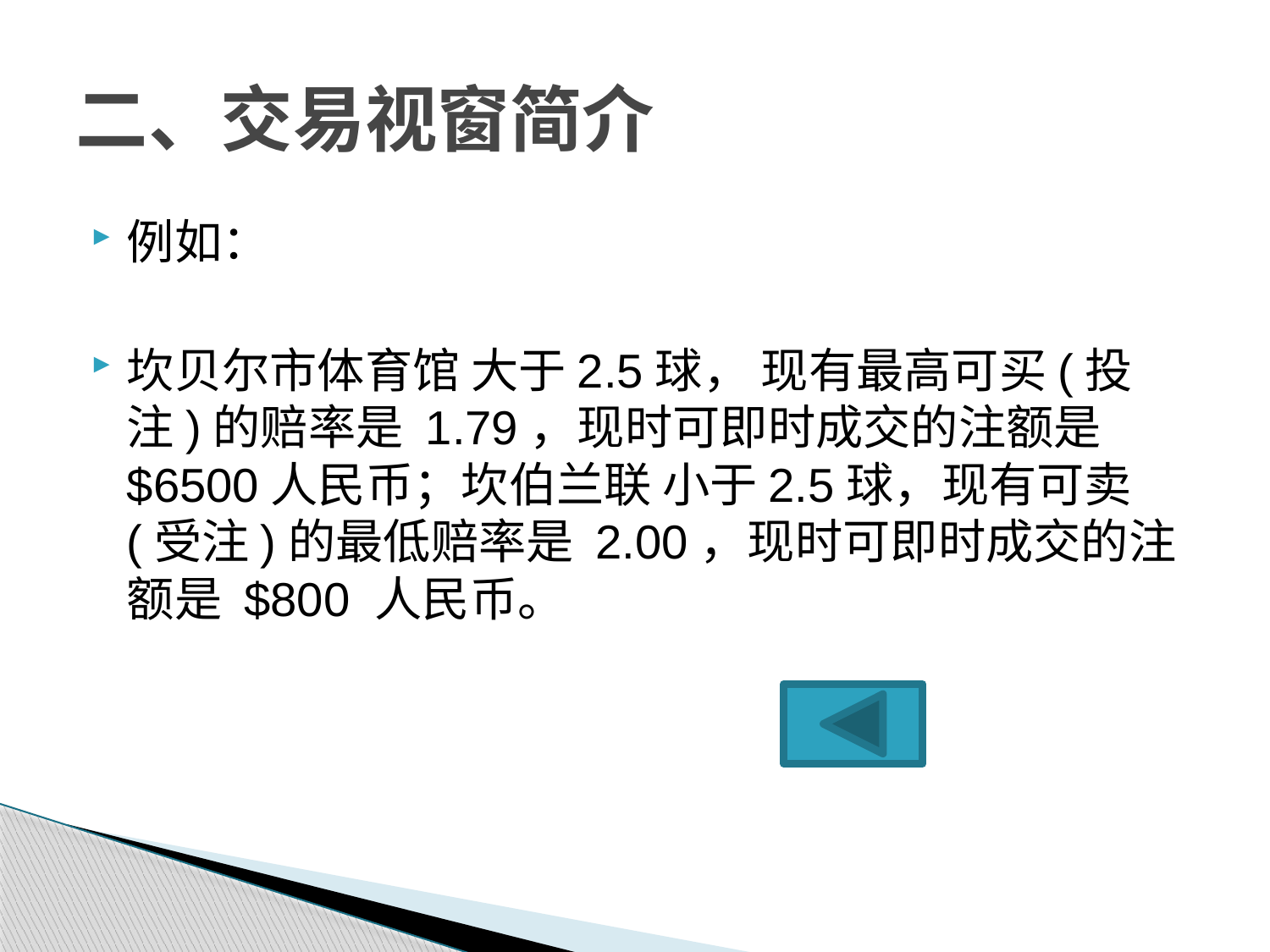

# 二、交易视窗简介
例如：

坎贝尔市体育馆 大于2.5球， 现有最高可买(投注)的赔率是 1.79，现时可即时成交的注额是 $6500人民币；坎伯兰联 小于2.5球，现有可卖(受注)的最低赔率是 2.00，现时可即时成交的注额是 $800 人民币。